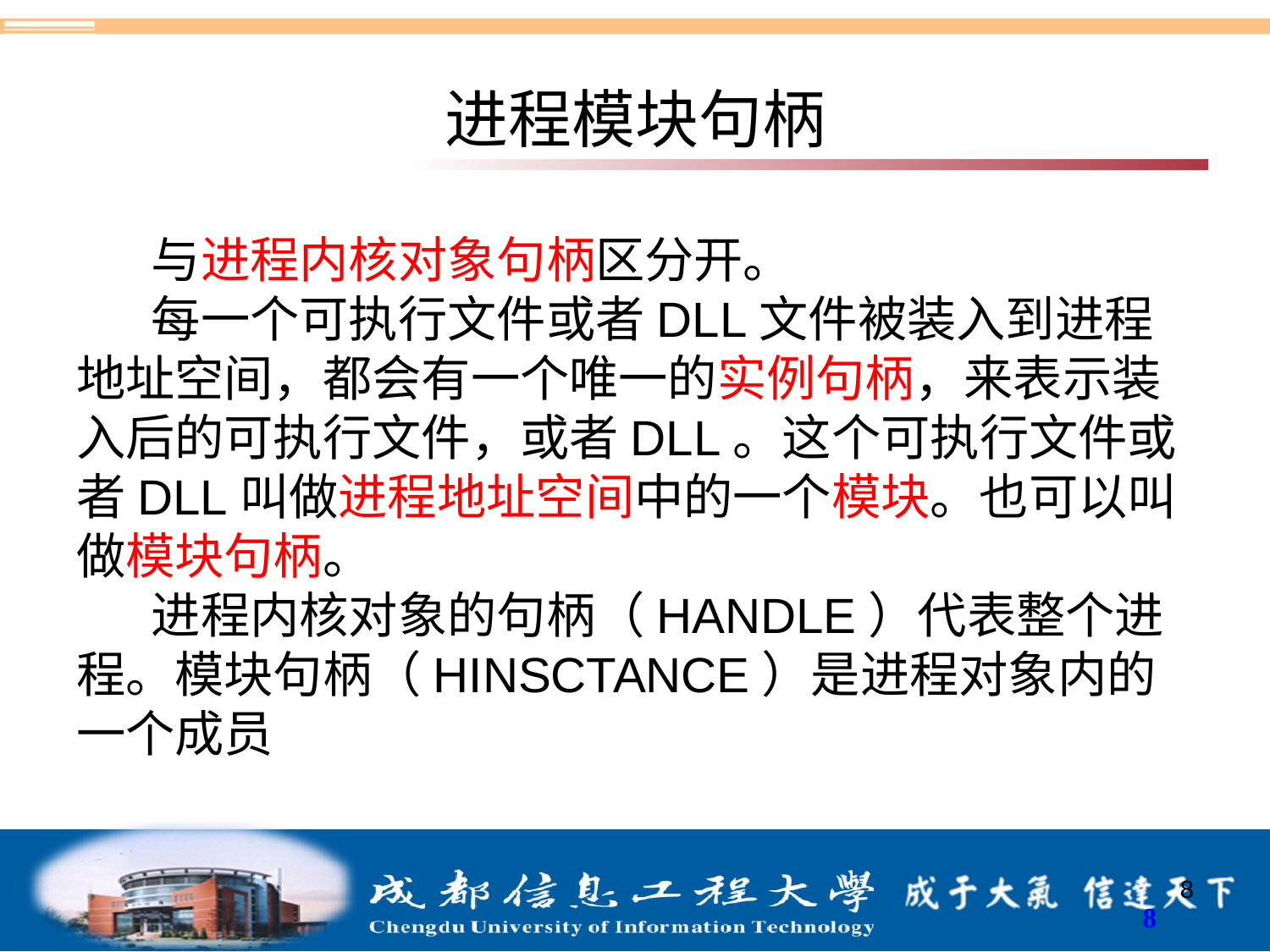

# 进程模块句柄
与进程内核对象句柄区分开。
每一个可执行文件或者DLL文件被装入到进程地址空间，都会有一个唯一的实例句柄，来表示装入后的可执行文件，或者DLL。这个可执行文件或者DLL叫做进程地址空间中的一个模块。也可以叫做模块句柄。
进程内核对象的句柄（HANDLE）代表整个进程。模块句柄（HINSCTANCE）是进程对象内的一个成员